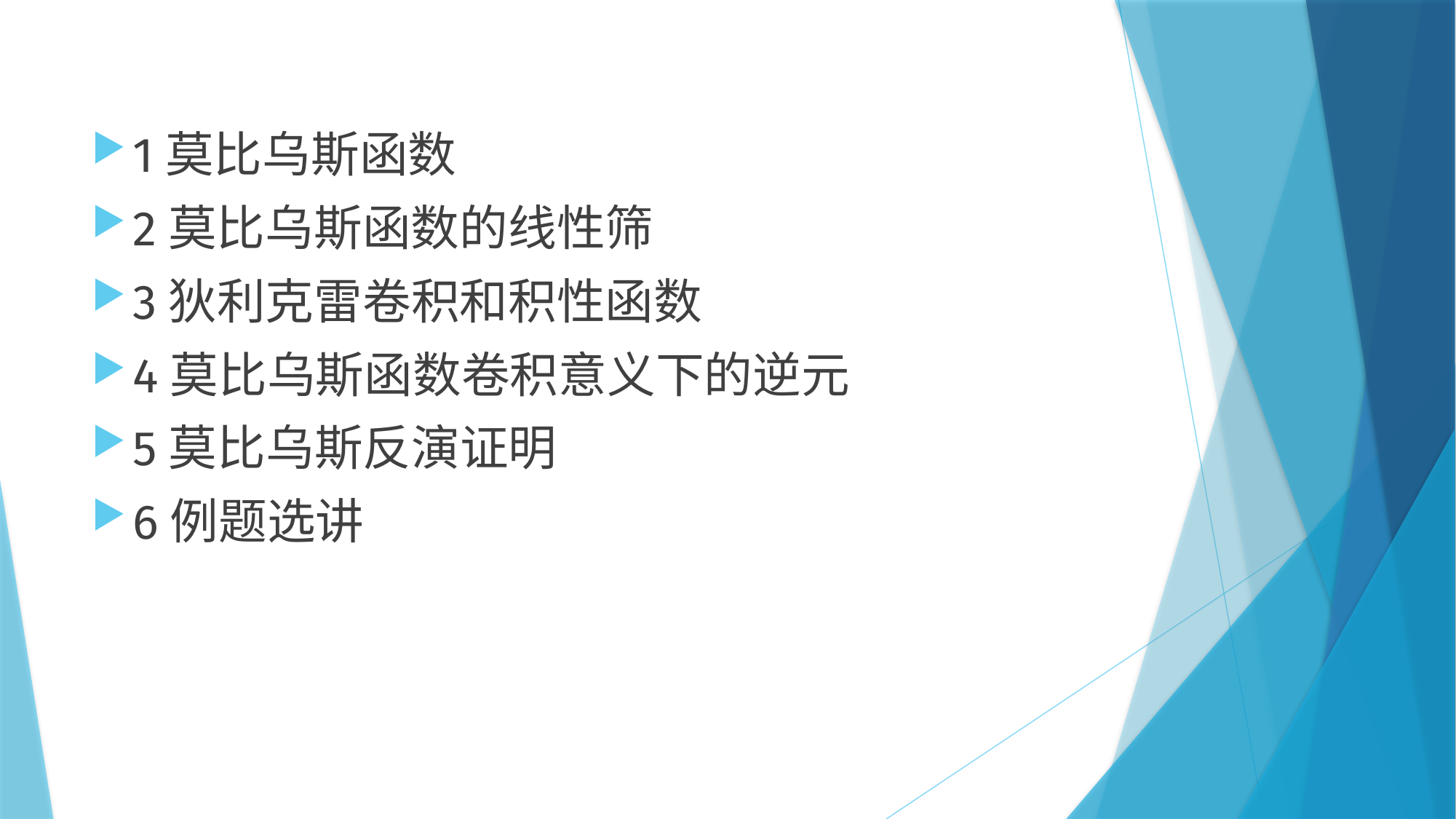

1莫比乌斯函数
2莫比乌斯函数的线性筛
3狄利克雷卷积和积性函数
4莫比乌斯函数卷积意义下的逆元
5莫比乌斯反演证明
6例题选讲